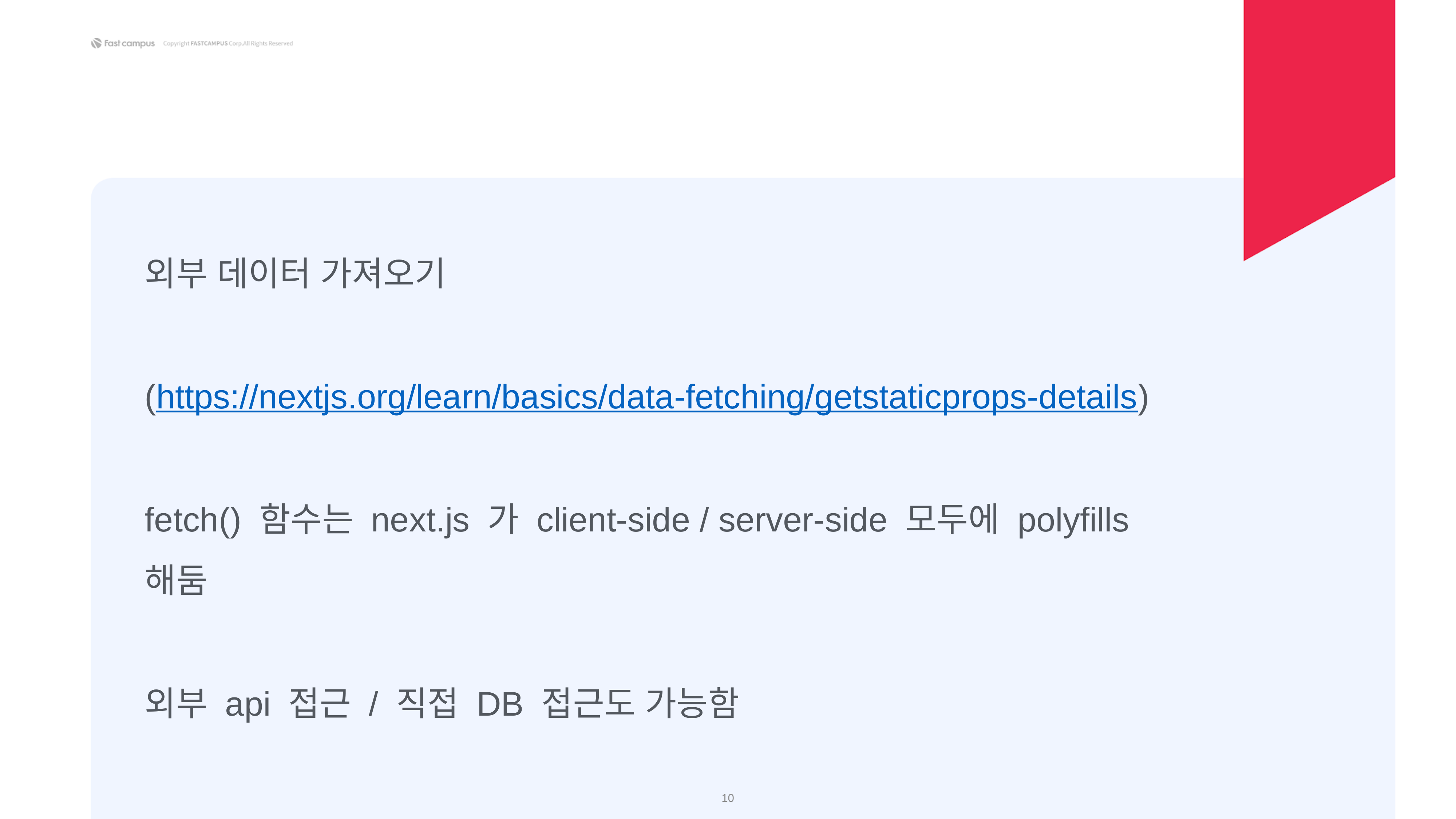

외부 데이터 가져오기

(https://nextjs.org/learn/basics/data-fetching/getstaticprops-details)

fetch() 함수는 next.js 가 client-side / server-side 모두에 polyfills 해둠

외부 api 접근 / 직접 DB 접근도 가능함
10